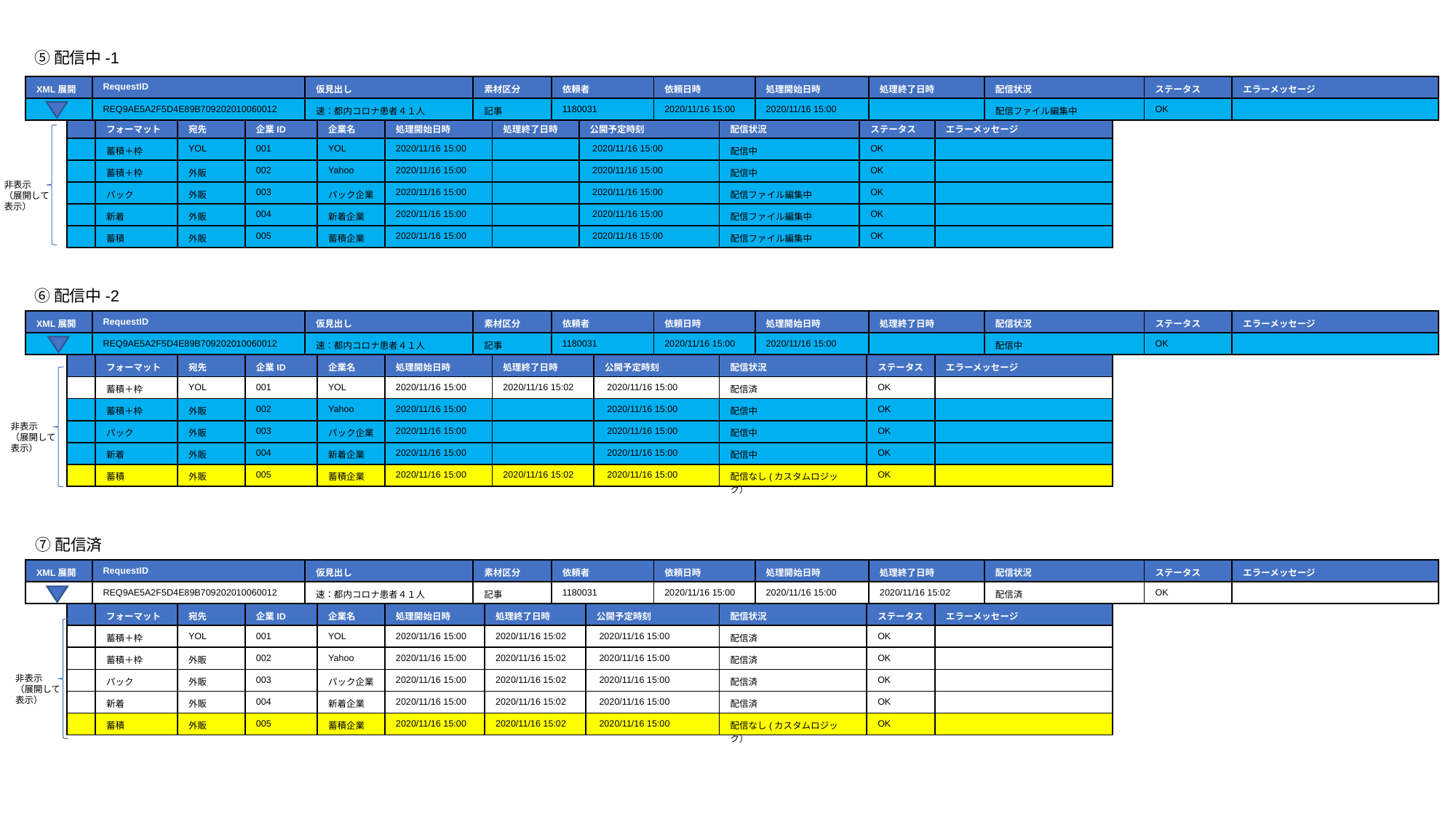

⑤配信中-1
| XML展開 | RequestID | 仮見出し | 素材区分 | 依頼者 | 依頼日時 | 処理開始日時 | 処理終了日時 | 配信状況 | ステータス | エラーメッセージ |
| --- | --- | --- | --- | --- | --- | --- | --- | --- | --- | --- |
|  | REQ9AE5A2F5D4E89B709202010060012 | 速：都内コロナ患者４１人 | 記事 | 1180031 | 2020/11/16 15:00 | 2020/11/16 15:00 |  | 配信ファイル編集中 | OK |  |

|  | フォーマット | 宛先 | 企業ID | 企業名 | 処理開始日時 | 処理終了日時 | 公開予定時刻 | 配信状況 | ステータス | エラーメッセージ |
| --- | --- | --- | --- | --- | --- | --- | --- | --- | --- | --- |
|  | 蓄積＋枠 | YOL | 001 | YOL | 2020/11/16 15:00 |  | 2020/11/16 15:00 | 配信中 | OK |  |
|  | 蓄積＋枠 | 外販 | 002 | Yahoo | 2020/11/16 15:00 |  | 2020/11/16 15:00 | 配信中 | OK |  |
|  | パック | 外販 | 003 | パック企業 | 2020/11/16 15:00 |  | 2020/11/16 15:00 | 配信ファイル編集中 | OK |  |
|  | 新着 | 外販 | 004 | 新着企業 | 2020/11/16 15:00 |  | 2020/11/16 15:00 | 配信ファイル編集中 | OK |  |
|  | 蓄積 | 外販 | 005 | 蓄積企業 | 2020/11/16 15:00 |  | 2020/11/16 15:00 | 配信ファイル編集中 | OK |  |

非表示
（展開して
表示）
⑥配信中-2
| XML展開 | RequestID | 仮見出し | 素材区分 | 依頼者 | 依頼日時 | 処理開始日時 | 処理終了日時 | 配信状況 | ステータス | エラーメッセージ |
| --- | --- | --- | --- | --- | --- | --- | --- | --- | --- | --- |
|  | REQ9AE5A2F5D4E89B709202010060012 | 速：都内コロナ患者４１人 | 記事 | 1180031 | 2020/11/16 15:00 | 2020/11/16 15:00 |  | 配信中 | OK |  |

|  | フォーマット | 宛先 | 企業ID | 企業名 | 処理開始日時 | 処理終了日時 | 公開予定時刻 | 配信状況 | ステータス | エラーメッセージ |
| --- | --- | --- | --- | --- | --- | --- | --- | --- | --- | --- |
|  | 蓄積＋枠 | YOL | 001 | YOL | 2020/11/16 15:00 | 2020/11/16 15:02 | 2020/11/16 15:00 | 配信済 | OK |  |
|  | 蓄積＋枠 | 外販 | 002 | Yahoo | 2020/11/16 15:00 |  | 2020/11/16 15:00 | 配信中 | OK |  |
|  | パック | 外販 | 003 | パック企業 | 2020/11/16 15:00 |  | 2020/11/16 15:00 | 配信中 | OK |  |
|  | 新着 | 外販 | 004 | 新着企業 | 2020/11/16 15:00 |  | 2020/11/16 15:00 | 配信中 | OK |  |
|  | 蓄積 | 外販 | 005 | 蓄積企業 | 2020/11/16 15:00 | 2020/11/16 15:02 | 2020/11/16 15:00 | 配信なし(カスタムロジック） | OK |  |

非表示
（展開して
表示）
⑦配信済
| XML展開 | RequestID | 仮見出し | 素材区分 | 依頼者 | 依頼日時 | 処理開始日時 | 処理終了日時 | 配信状況 | ステータス | エラーメッセージ |
| --- | --- | --- | --- | --- | --- | --- | --- | --- | --- | --- |
|  | REQ9AE5A2F5D4E89B709202010060012 | 速：都内コロナ患者４１人 | 記事 | 1180031 | 2020/11/16 15:00 | 2020/11/16 15:00 | 2020/11/16 15:02 | 配信済 | OK |  |

|  | フォーマット | 宛先 | 企業ID | 企業名 | 処理開始日時 | 処理終了日時 | 公開予定時刻 | 配信状況 | ステータス | エラーメッセージ |
| --- | --- | --- | --- | --- | --- | --- | --- | --- | --- | --- |
|  | 蓄積＋枠 | YOL | 001 | YOL | 2020/11/16 15:00 | 2020/11/16 15:02 | 2020/11/16 15:00 | 配信済 | OK |  |
|  | 蓄積＋枠 | 外販 | 002 | Yahoo | 2020/11/16 15:00 | 2020/11/16 15:02 | 2020/11/16 15:00 | 配信済 | OK |  |
|  | パック | 外販 | 003 | パック企業 | 2020/11/16 15:00 | 2020/11/16 15:02 | 2020/11/16 15:00 | 配信済 | OK |  |
|  | 新着 | 外販 | 004 | 新着企業 | 2020/11/16 15:00 | 2020/11/16 15:02 | 2020/11/16 15:00 | 配信済 | OK |  |
|  | 蓄積 | 外販 | 005 | 蓄積企業 | 2020/11/16 15:00 | 2020/11/16 15:02 | 2020/11/16 15:00 | 配信なし(カスタムロジック） | OK |  |

非表示
（展開して
表示）